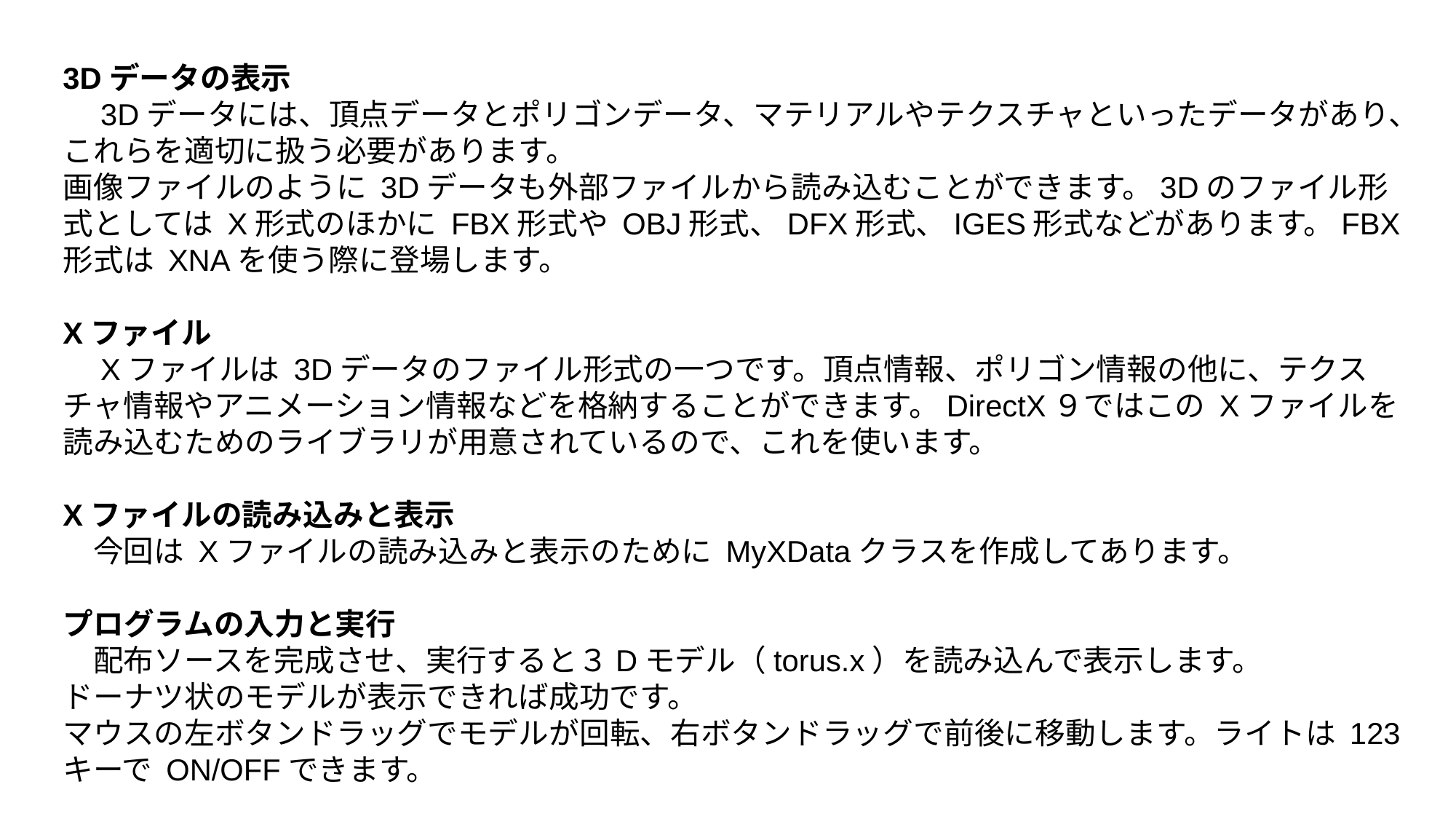

3Dデータの表示
　3Dデータには、頂点データとポリゴンデータ、マテリアルやテクスチャといったデータがあり、これらを適切に扱う必要があります。
画像ファイルのように 3Dデータも外部ファイルから読み込むことができます。3Dのファイル形式としては X形式のほかに FBX形式や OBJ形式、DFX形式、IGES形式などがあります。FBX形式は XNAを使う際に登場します。

Xファイル
　Xファイルは 3Dデータのファイル形式の一つです。頂点情報、ポリゴン情報の他に、テクスチャ情報やアニメーション情報などを格納することができます。DirectX９ではこの Xファイルを読み込むためのライブラリが用意されているので、これを使います。

Xファイルの読み込みと表示
　今回は Xファイルの読み込みと表示のために MyXDataクラスを作成してあります。

プログラムの入力と実行
　配布ソースを完成させ、実行すると３Dモデル（torus.x）を読み込んで表示します。
ドーナツ状のモデルが表示できれば成功です。
マウスの左ボタンドラッグでモデルが回転、右ボタンドラッグで前後に移動します。ライトは 123キーで ON/OFFできます。